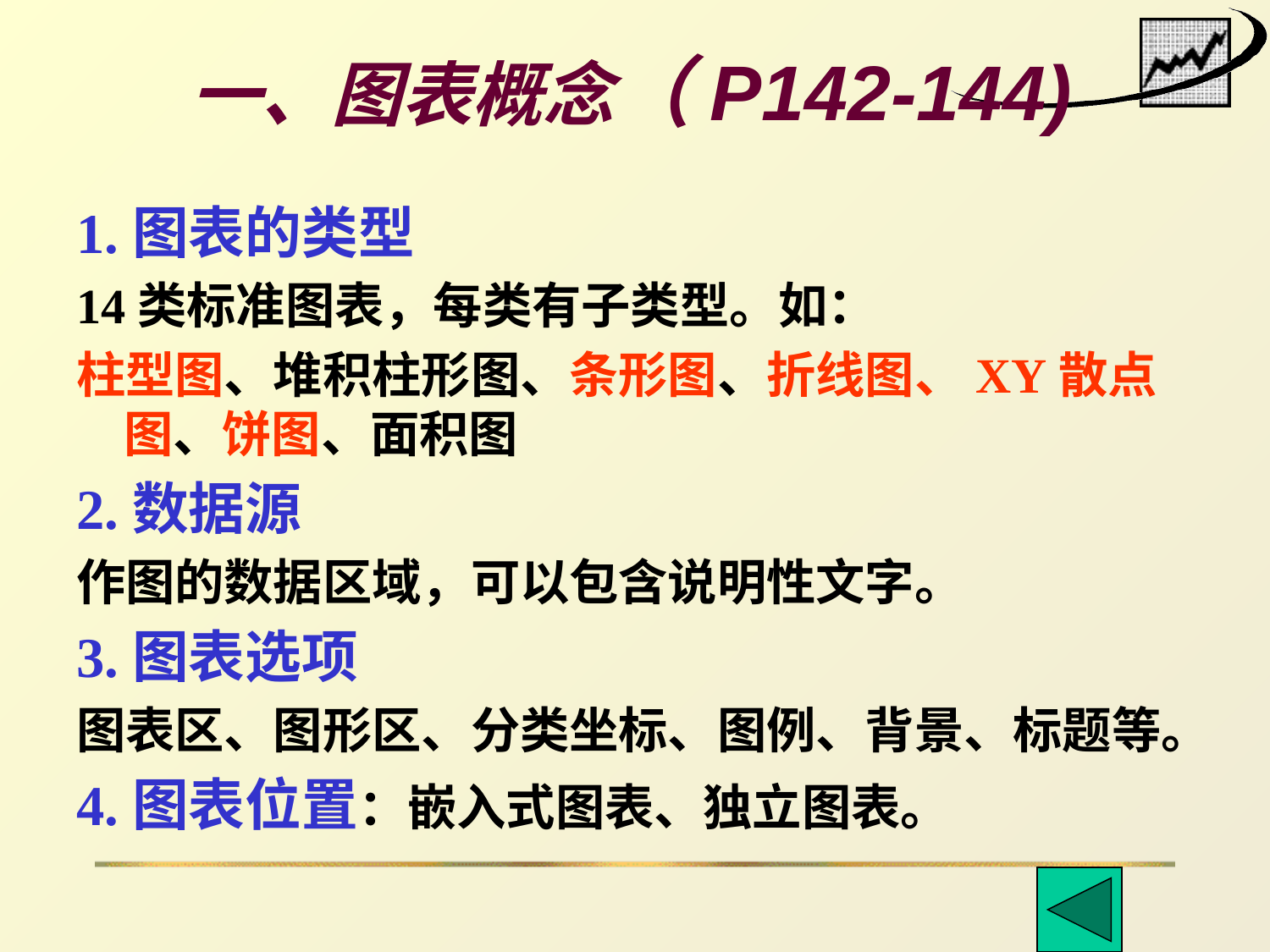

一、图表概念（P142-144)
1.图表的类型
14类标准图表，每类有子类型。如：
柱型图、堆积柱形图、条形图、折线图、XY散点图、饼图、面积图
2.数据源
作图的数据区域，可以包含说明性文字。
3.图表选项
图表区、图形区、分类坐标、图例、背景、标题等。
4.图表位置：嵌入式图表、独立图表。